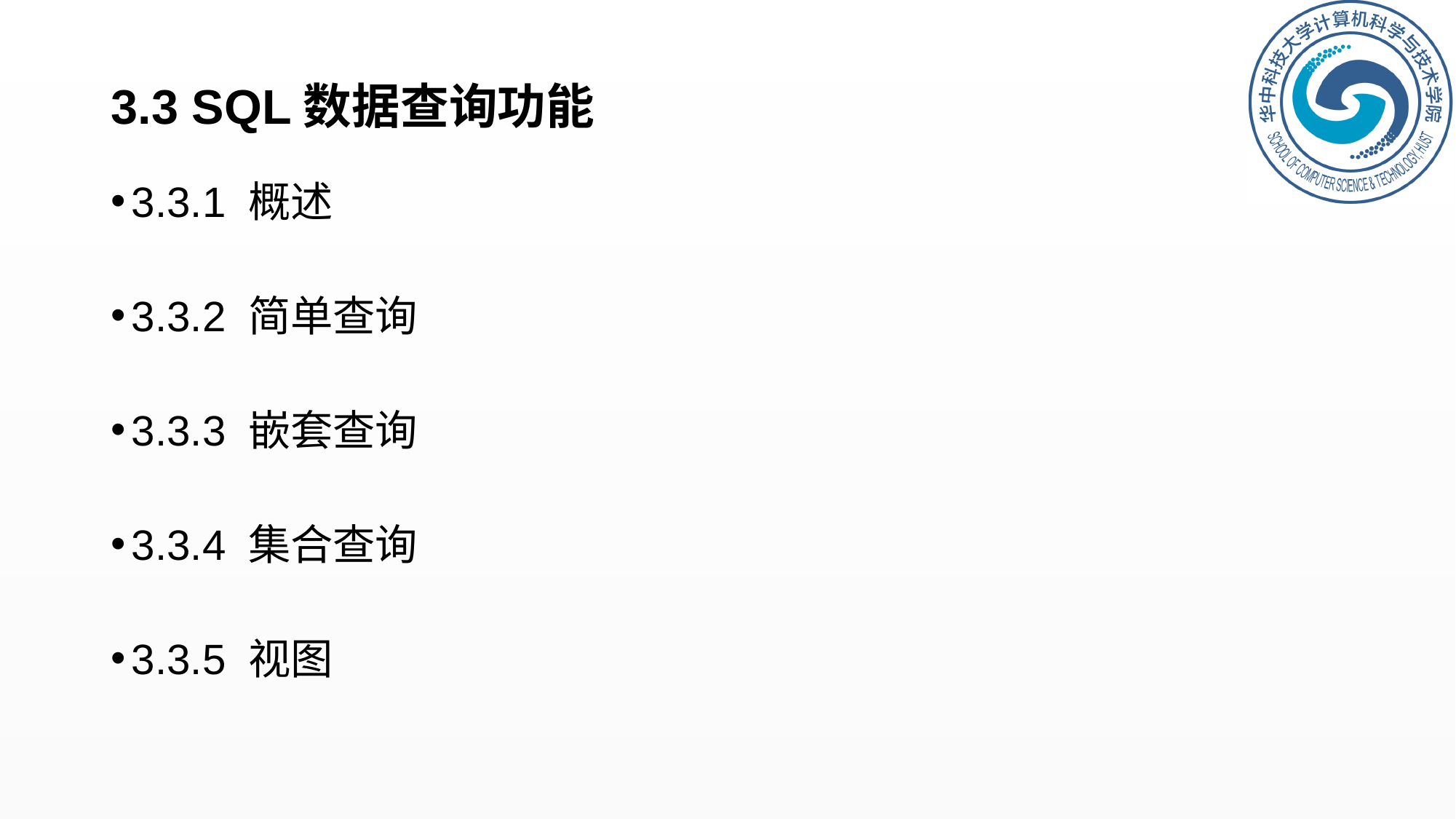

# 3.3 SQL数据查询功能
3.3.1 概述

3.3.2 简单查询

3.3.3 嵌套查询

3.3.4 集合查询

3.3.5 视图